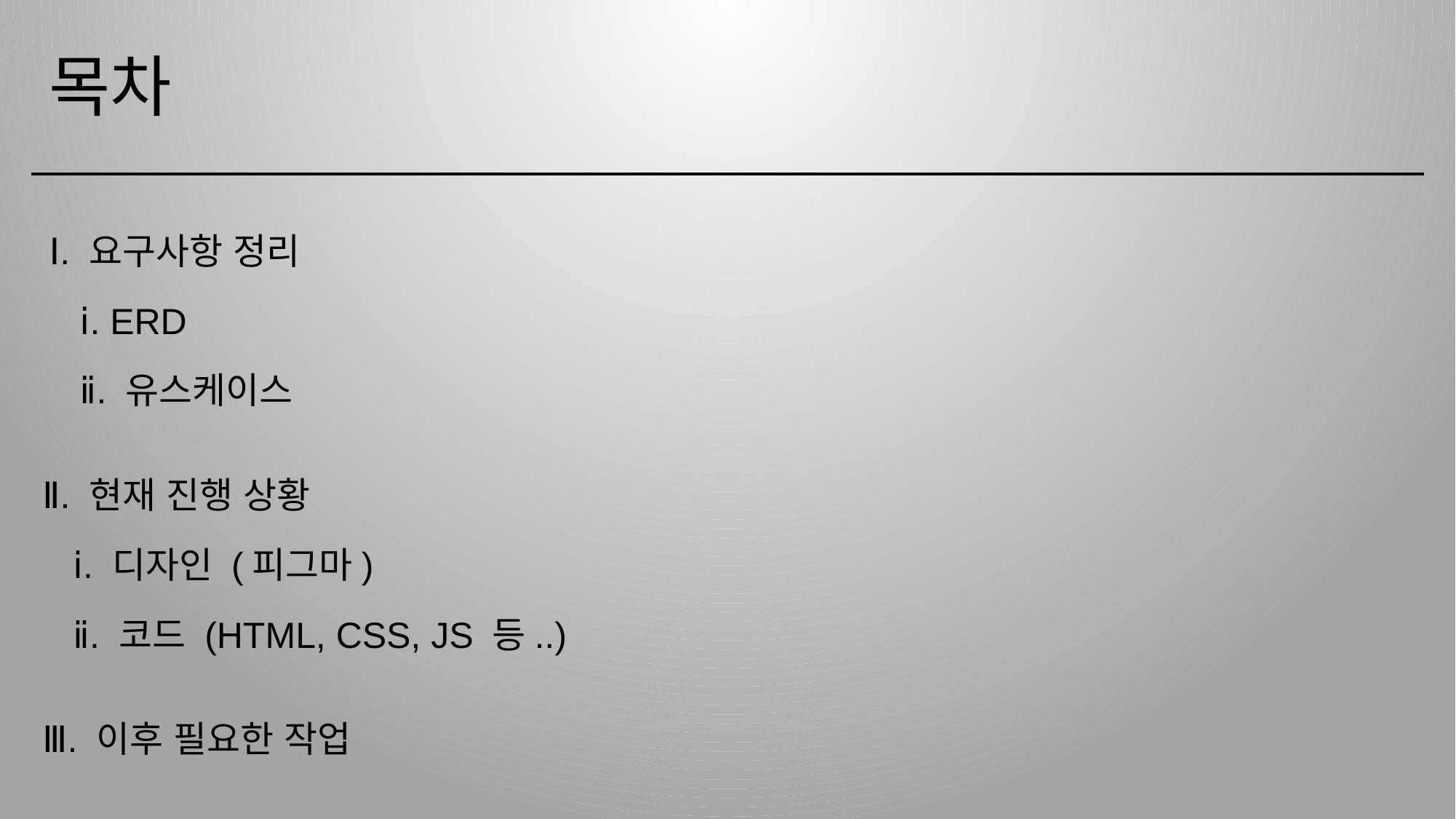

목차
Ⅰ. 요구사항 정리
   ⅰ. ERD
   ⅱ. 유스케이스
Ⅱ. 현재 진행 상황
   ⅰ. 디자인 (피그마)
   ⅱ. 코드 (HTML, CSS, JS 등..)
Ⅲ. 이후 필요한 작업